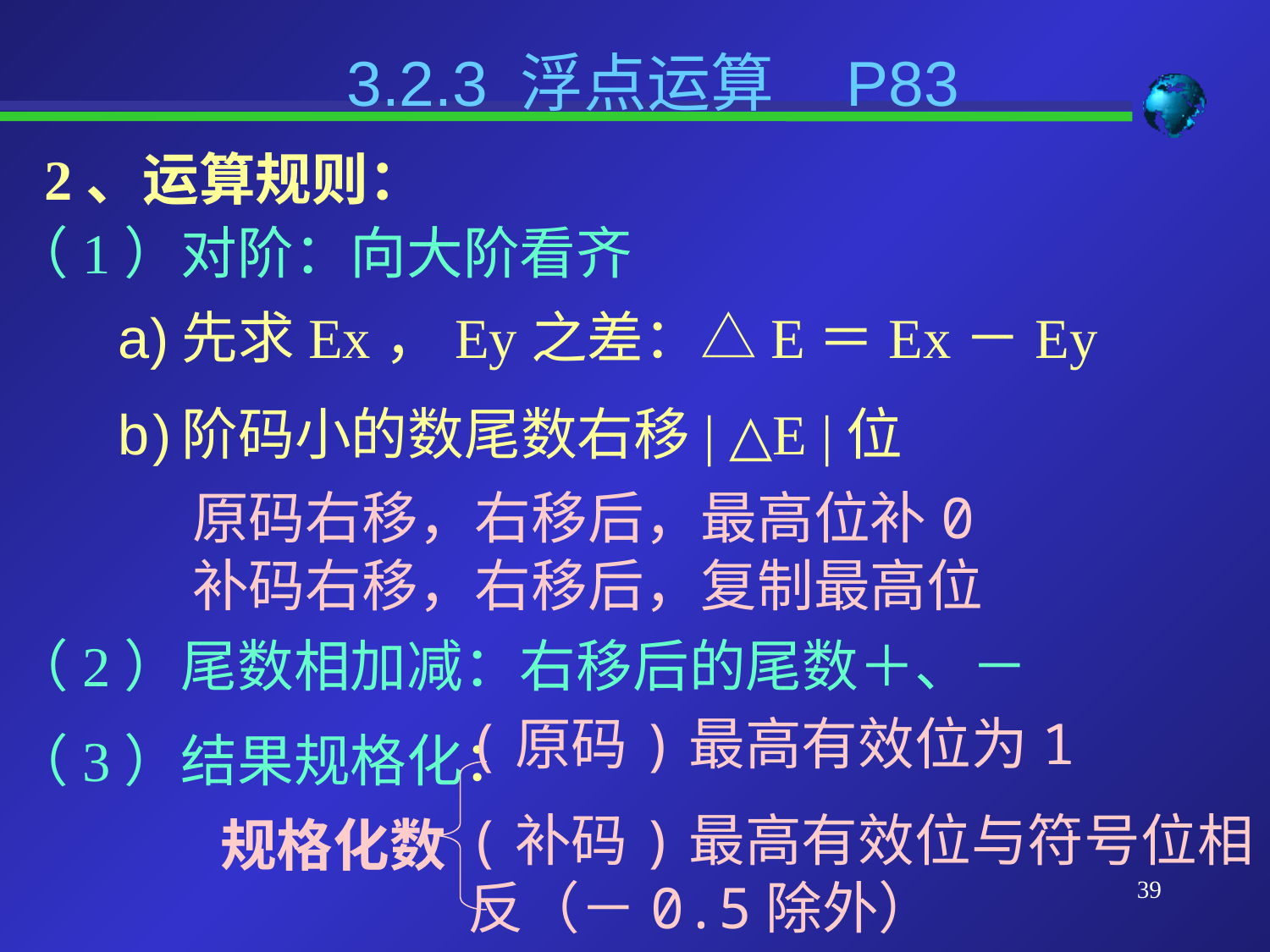

3.2.3 浮点运算    P83
2、运算规则：
（1）对阶：向大阶看齐
先求Ex，Ey之差：△E＝Ex－Ey
阶码小的数尾数右移| △E |位
原码右移，右移后，最高位补0
补码右移，右移后，复制最高位
（2）尾数相加减：右移后的尾数＋、－
(原码)最高有效位为1
(补码)最高有效位与符号位相反（－0.5除外）
（3）结果规格化：

规格化数
39